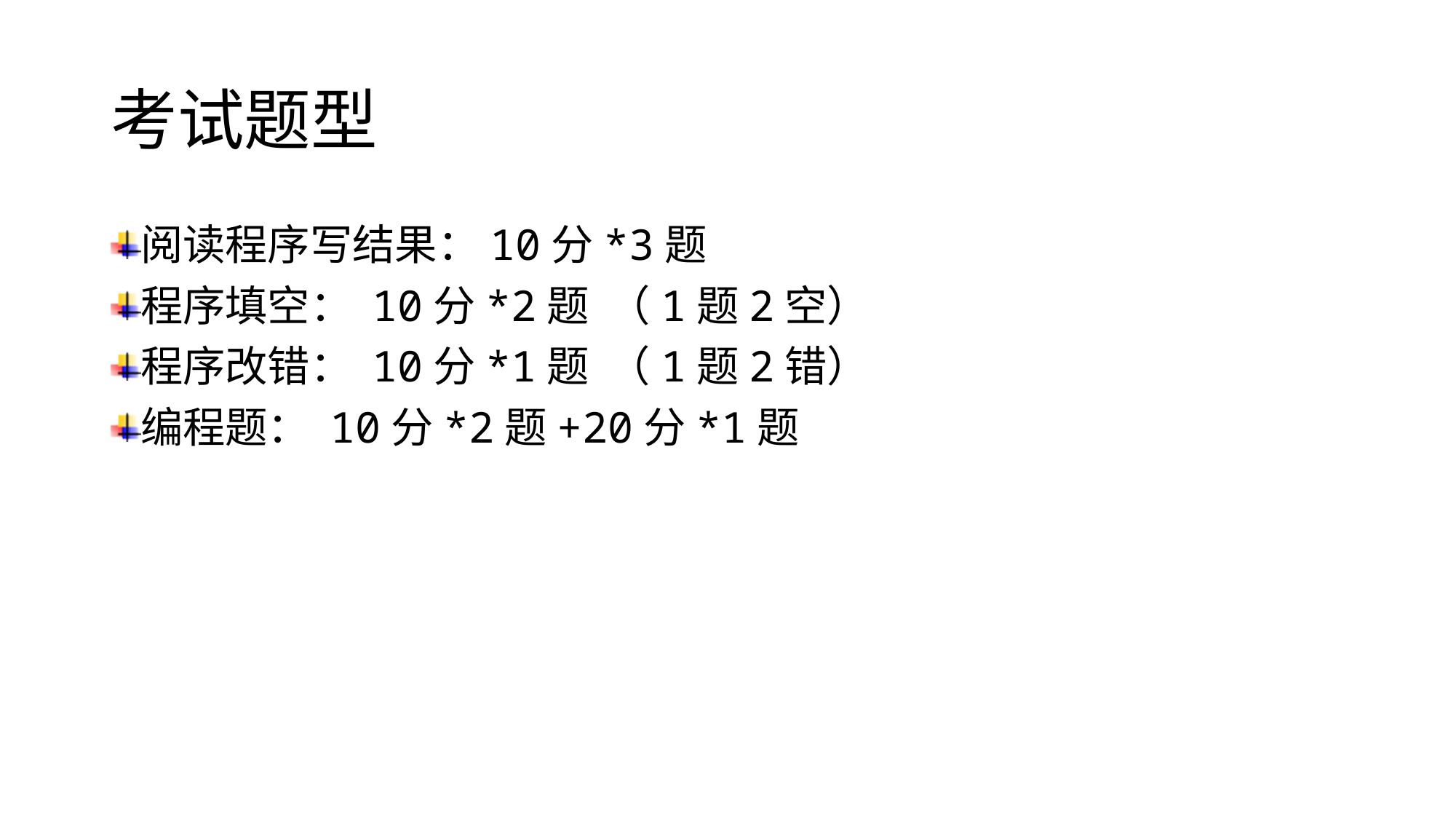

# 考试题型
阅读程序写结果：10分*3题
程序填空： 10分*2题  （1题2空）
程序改错： 10分*1题  （1题2错）
编程题： 10分*2题+20分*1题